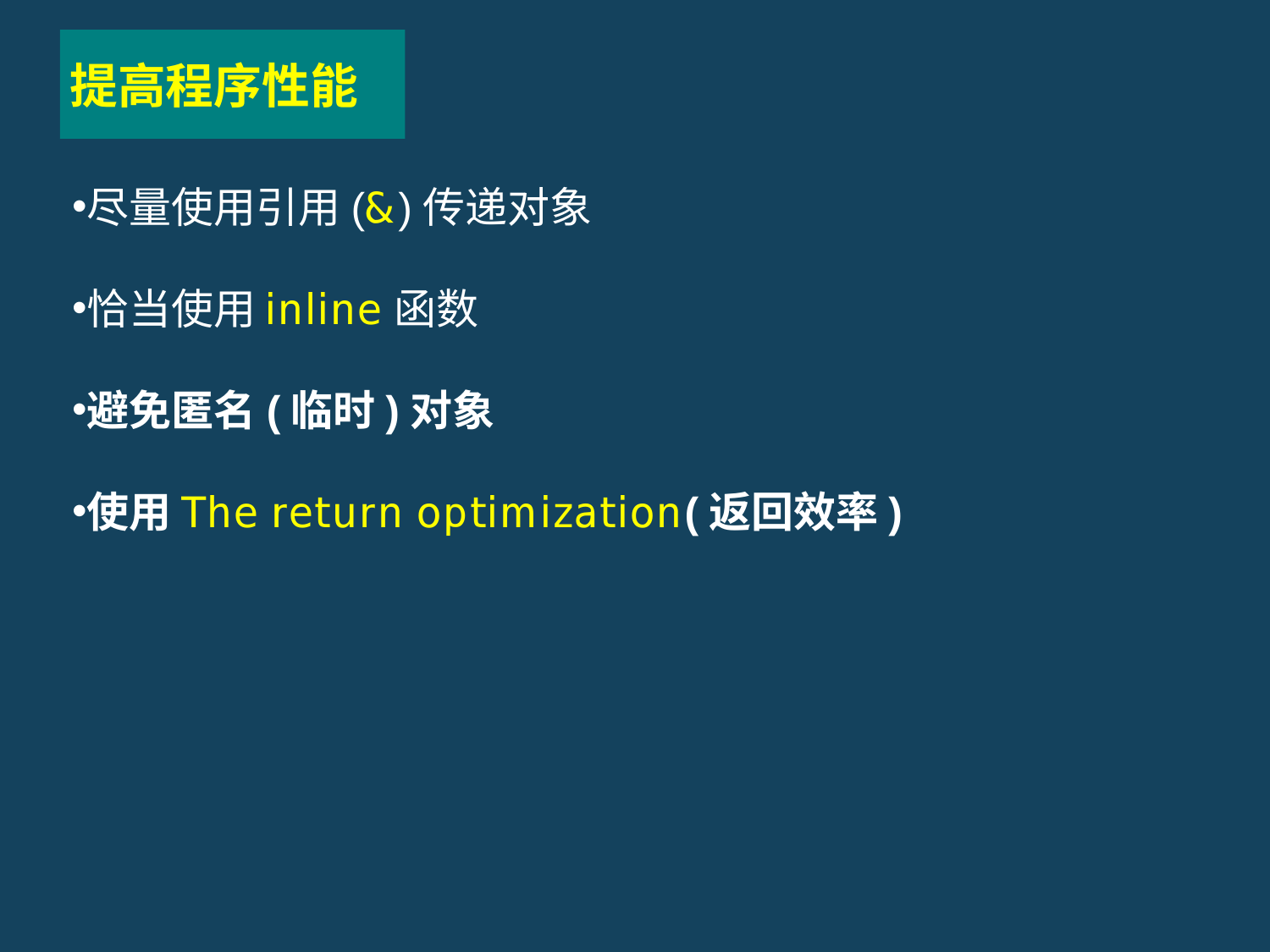

# 提高程序性能
尽量使用引用(&)传递对象
恰当使用inline函数
避免匿名(临时)对象
使用The return optimization(返回效率)